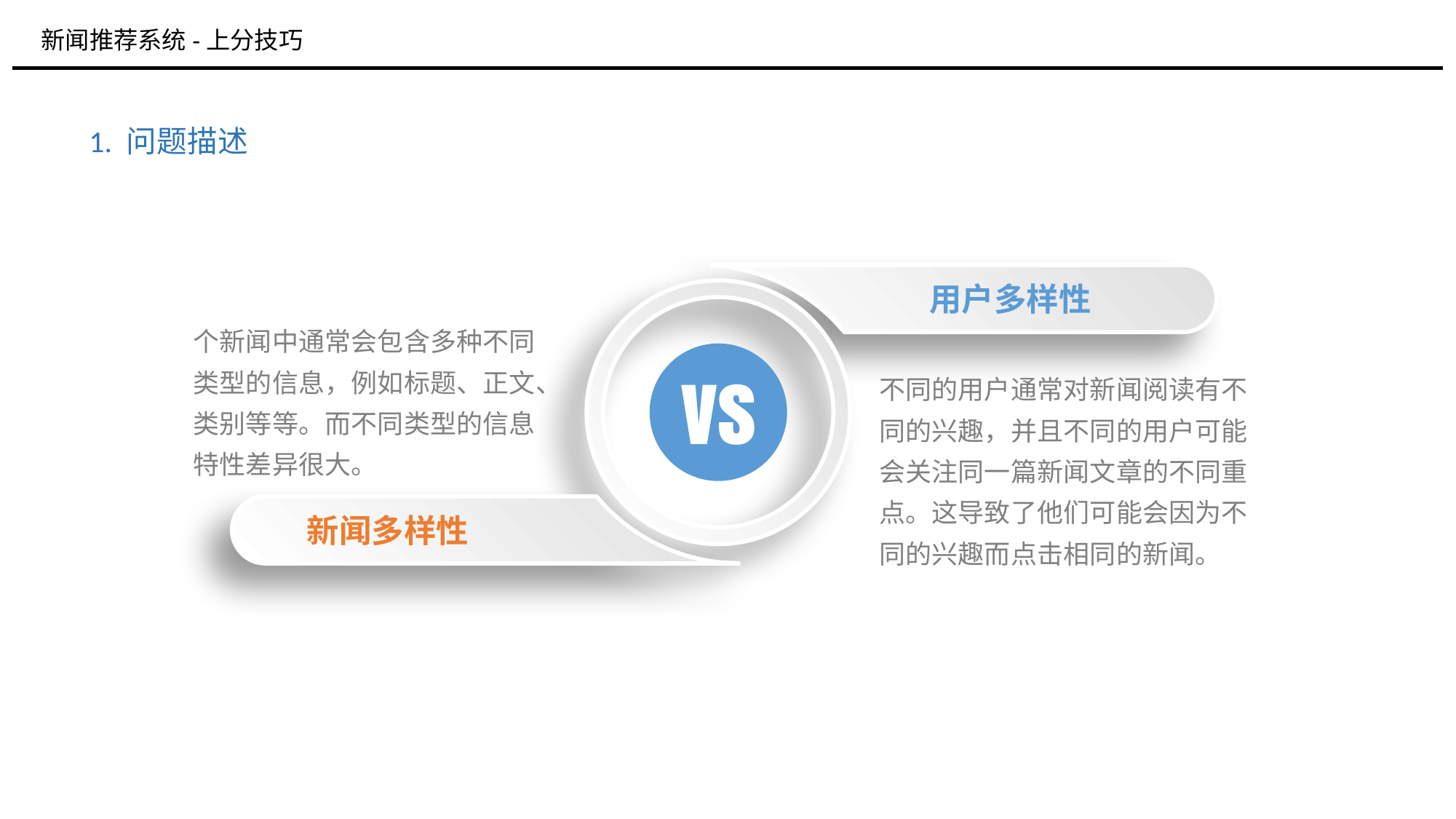

新闻推荐系统-上分技巧
1. 问题描述
            用户多样性

个新闻中通常会包含多种不同类型的信息，例如标题、正文、类别等等。而不同类型的信息特性差异很大。
vs
不同的用户通常对新闻阅读有不同的兴趣，并且不同的用户可能会关注同一篇新闻文章的不同重点。这导致了他们可能会因为不同的兴趣而点击相同的新闻。
       新闻多样性